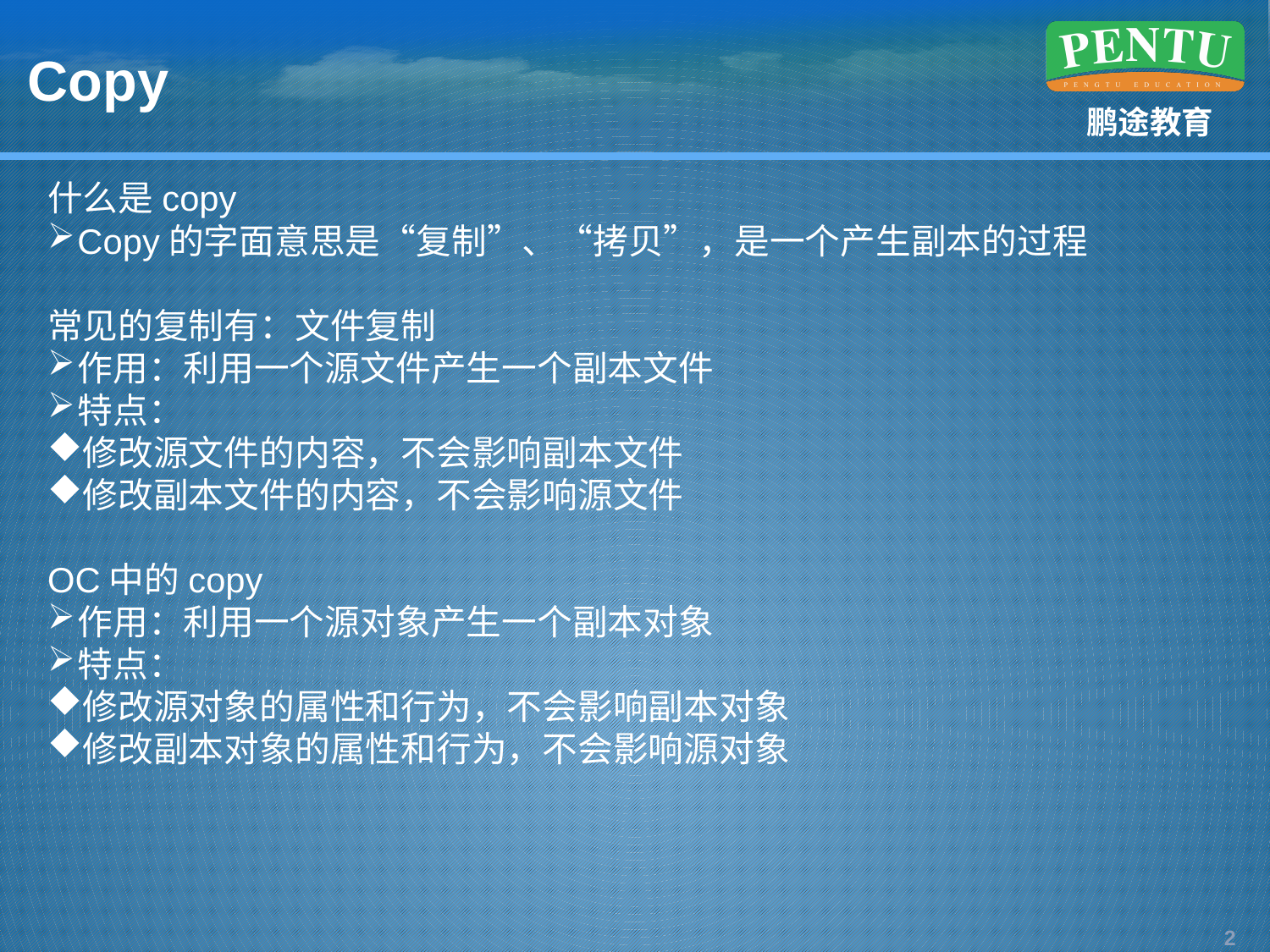

# Copy
什么是copy
Copy的字面意思是“复制”、“拷贝”，是一个产生副本的过程

常见的复制有：文件复制
作用：利用一个源文件产生一个副本文件
特点：
修改源文件的内容，不会影响副本文件
修改副本文件的内容，不会影响源文件

OC中的copy
作用：利用一个源对象产生一个副本对象
特点：
修改源对象的属性和行为，不会影响副本对象
修改副本对象的属性和行为，不会影响源对象
2